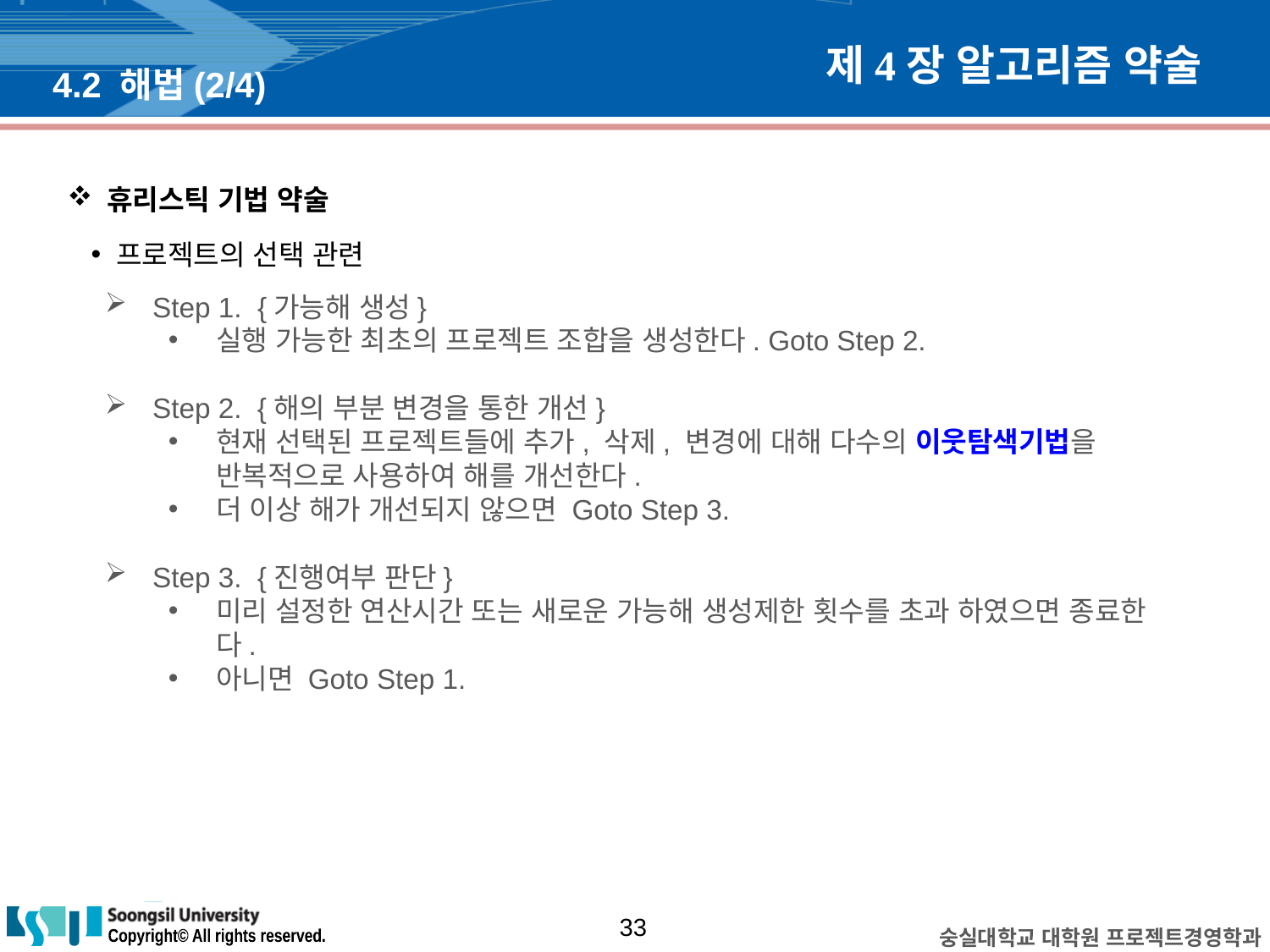

# 제4장 알고리즘 약술
4.2 해법(2/4)
휴리스틱 기법 약술
프로젝트의 선택 관련
Step 1.  {가능해 생성}
실행 가능한 최초의 프로젝트 조합을 생성한다. Goto Step 2.

Step 2.  {해의 부분 변경을 통한 개선}
현재 선택된 프로젝트들에 추가, 삭제, 변경에 대해 다수의 이웃탐색기법을 반복적으로 사용하여 해를 개선한다.
더 이상 해가 개선되지 않으면 Goto Step 3.

Step 3.  {진행여부 판단}
미리 설정한 연산시간 또는 새로운 가능해 생성제한 횟수를 초과 하였으면 종료한다.
아니면 Goto Step 1.